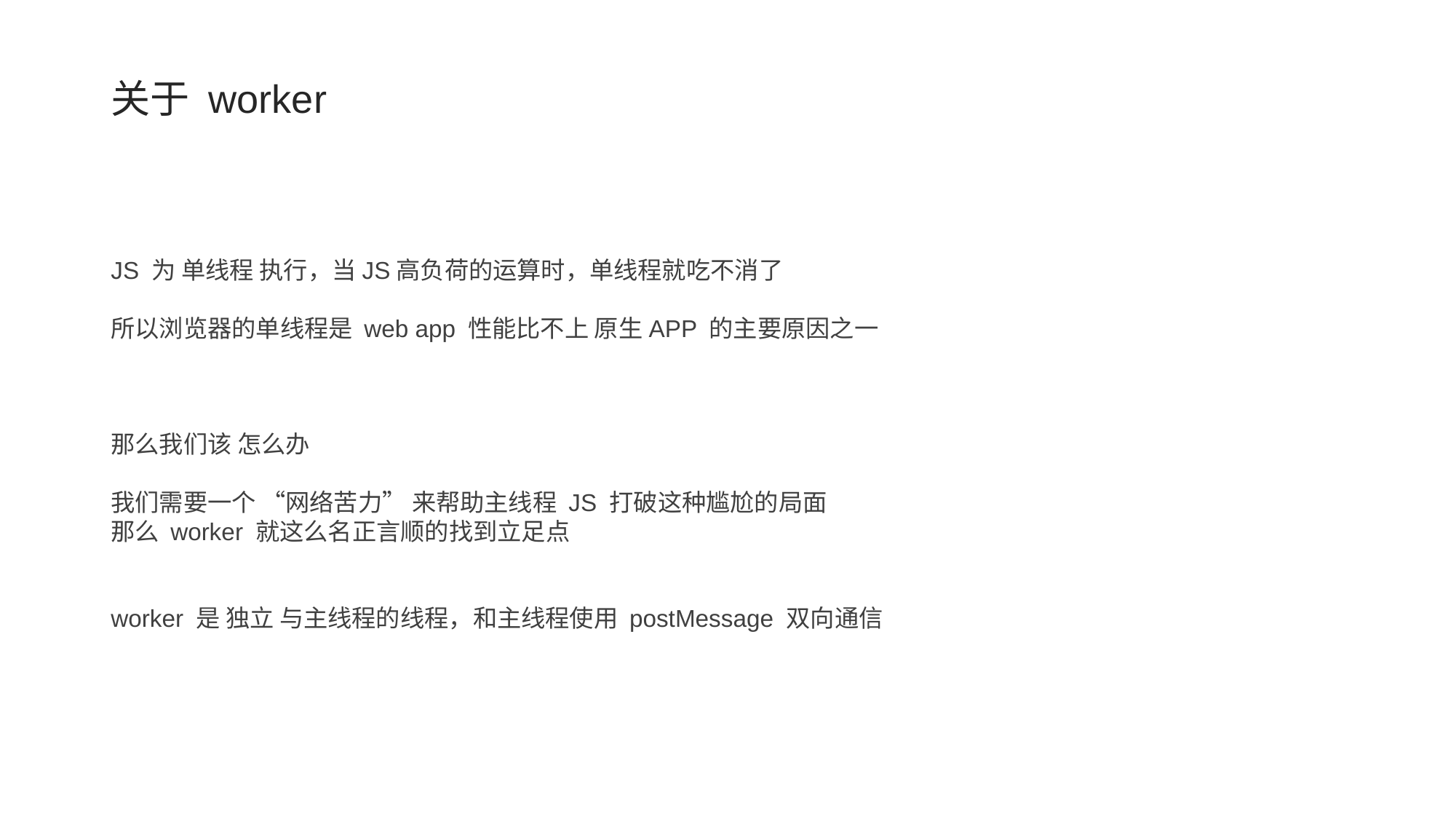

# 关于 worker
JS 为 单线程 执行，当JS高负荷的运算时，单线程就吃不消了

所以浏览器的单线程是 web app 性能比不上 原生APP 的主要原因之一

那么我们该 怎么办

我们需要一个 “网络苦力” 来帮助主线程 JS 打破这种尴尬的局面
那么 worker 就这么名正言顺的找到立足点

worker 是 独立 与主线程的线程，和主线程使用 postMessage 双向通信